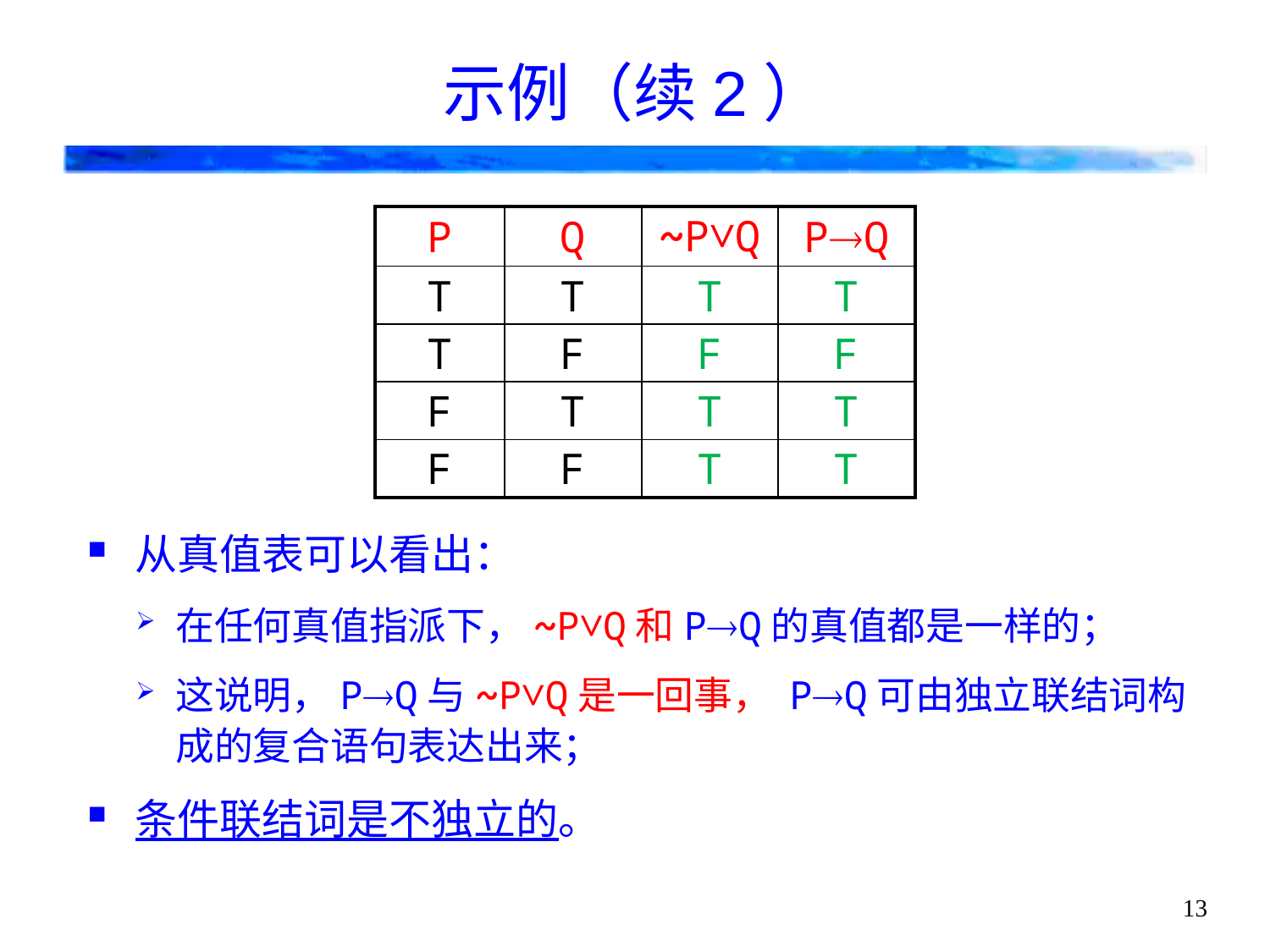

# 示例（续2）
| P | Q | ~P∨Q | P→Q |
| --- | --- | --- | --- |
| T | T | T | T |
| T | F | F | F |
| F | T | T | T |
| F | F | T | T |
从真值表可以看出：
在任何真值指派下，~P∨Q和P→Q的真值都是一样的；
这说明，P→Q与~P∨Q是一回事， P→Q可由独立联结词构成的复合语句表达出来；
条件联结词是不独立的。
13